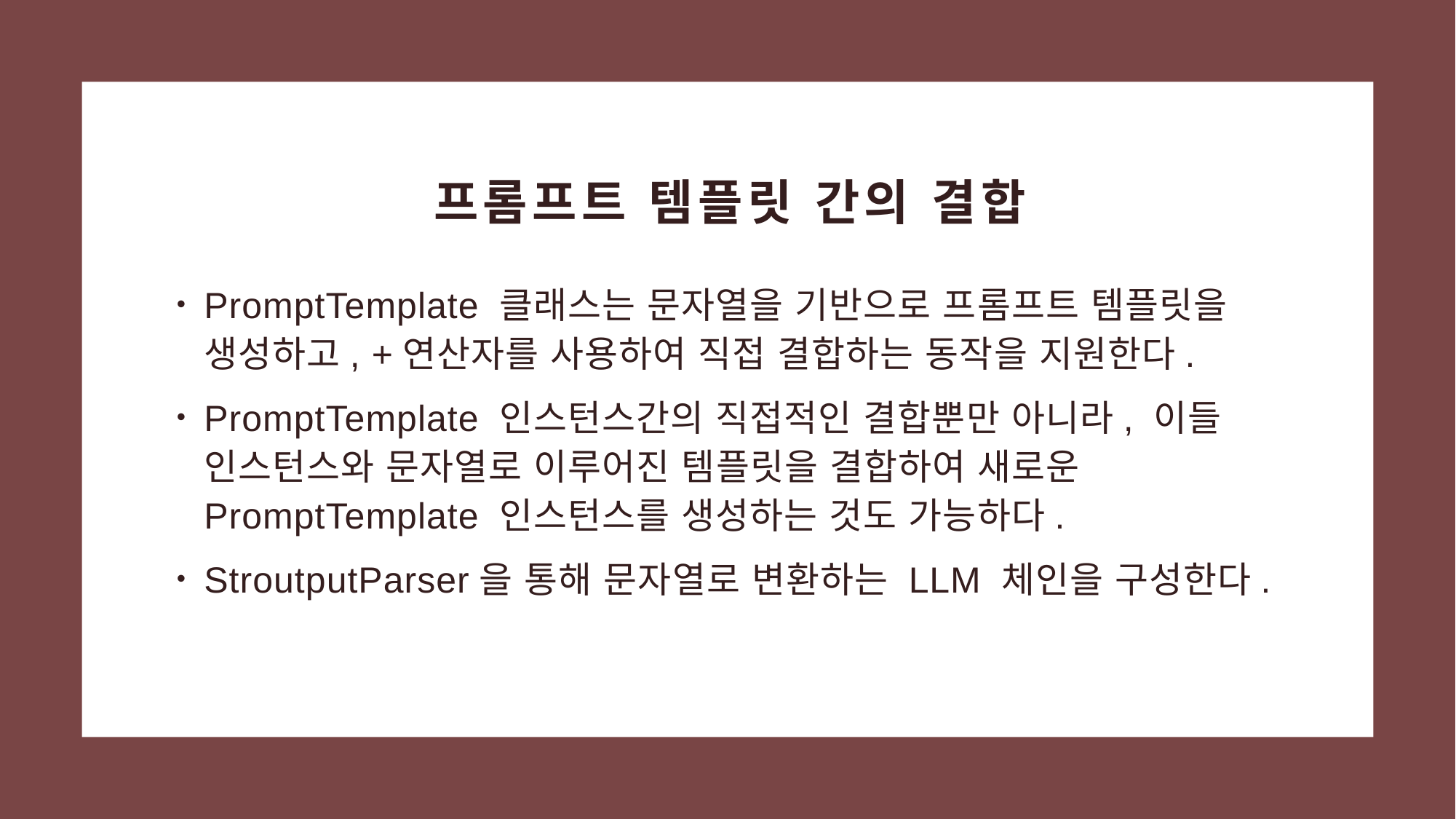

# 프롬프트 템플릿 간의 결합
PromptTemplate 클래스는 문자열을 기반으로 프롬프트 템플릿을 생성하고, +연산자를 사용하여 직접 결합하는 동작을 지원한다.
PromptTemplate 인스턴스간의 직접적인 결합뿐만 아니라, 이들 인스턴스와 문자열로 이루어진 템플릿을 결합하여 새로운 PromptTemplate 인스턴스를 생성하는 것도 가능하다.
StroutputParser을 통해 문자열로 변환하는 LLM 체인을 구성한다.